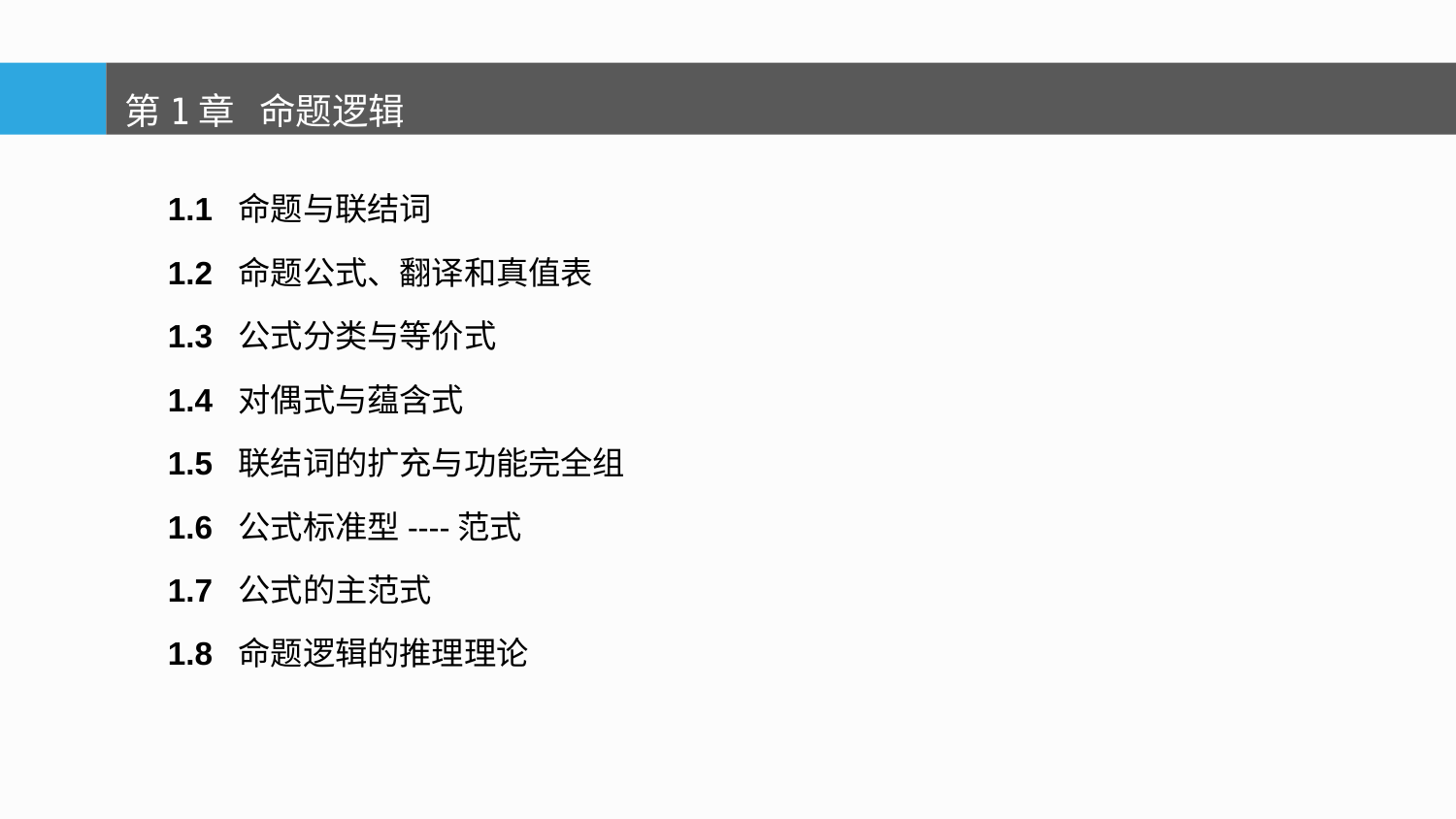

第1章   命题逻辑

1.1  命题与联结词
1.2  命题公式、翻译和真值表
1.3  公式分类与等价式
1.4  对偶式与蕴含式
1.5  联结词的扩充与功能完全组
1.6  公式标准型----范式
1.7  公式的主范式
1.8  命题逻辑的推理理论